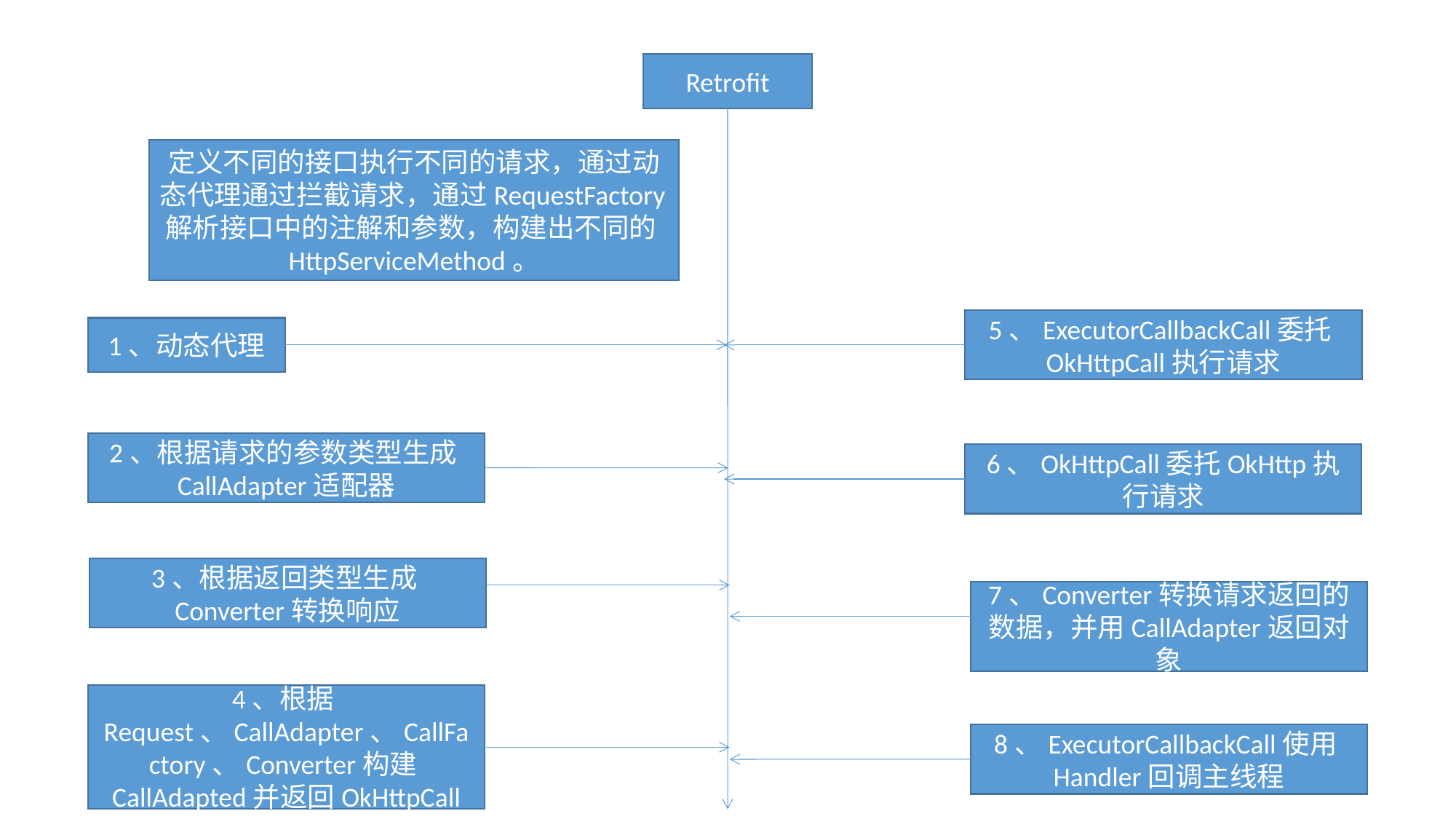

Retrofit
定义不同的接口执行不同的请求，通过动态代理通过拦截请求，通过RequestFactory解析接口中的注解和参数，构建出不同的HttpServiceMethod。
5、ExecutorCallbackCall委托OkHttpCall执行请求
1、动态代理
2、根据请求的参数类型生成CallAdapter适配器
6、OkHttpCall委托OkHttp执行请求
3、根据返回类型生成Converter转换响应
7、Converter转换请求返回的数据，并用CallAdapter返回对象
4、根据Request、CallAdapter、CallFactory、Converter构建CallAdapted并返回OkHttpCall
8、ExecutorCallbackCall使用Handler回调主线程